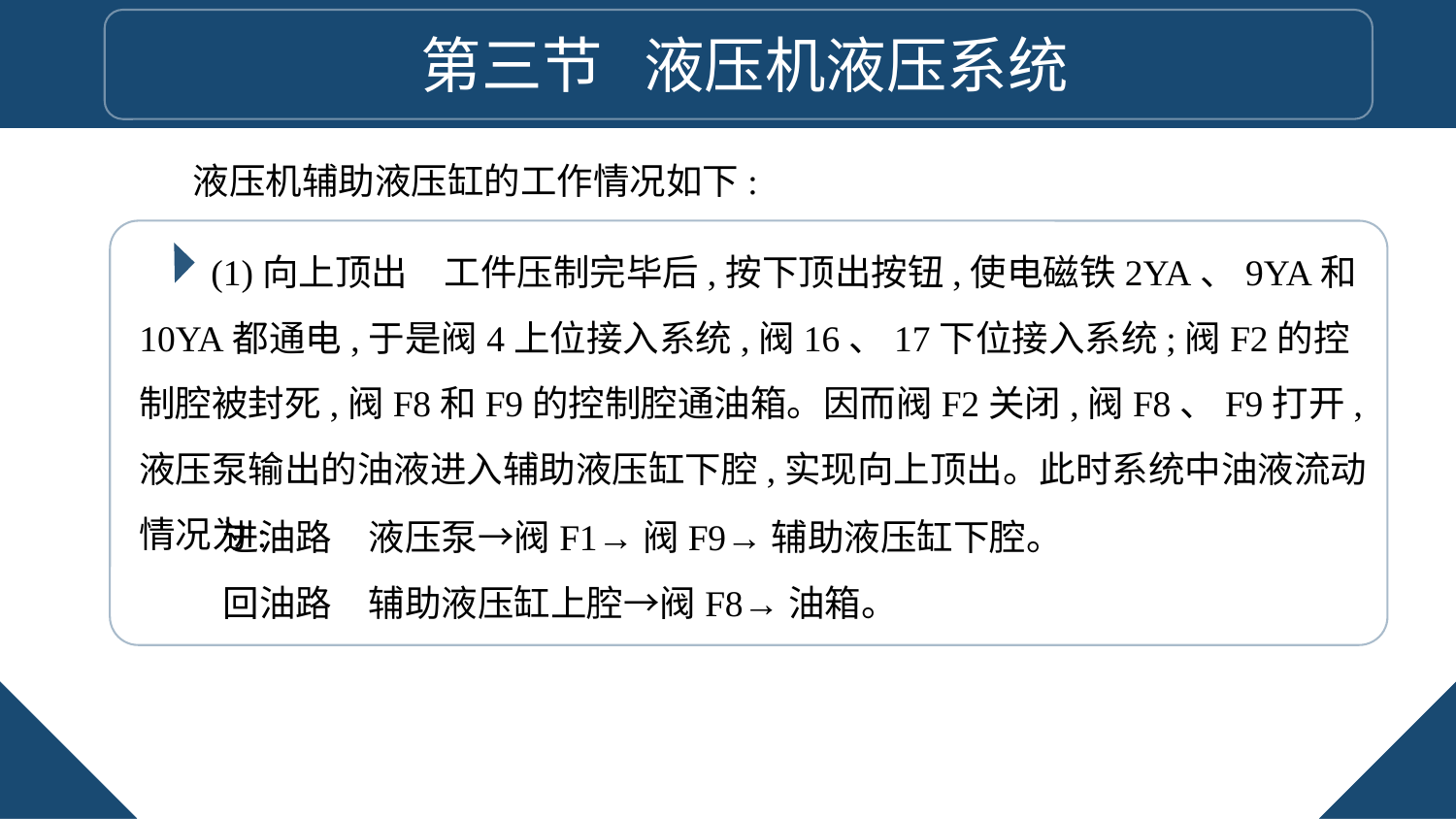

第三节   液压机液压系统
液压机辅助液压缸的工作情况如下:

(1)向上顶出　工件压制完毕后,按下顶出按钮,使电磁铁2YA、9YA和10YA都通电,于是阀4上位接入系统,阀16、17下位接入系统;阀F2的控制腔被封死,阀F8和F9的控制腔通油箱。因而阀F2关闭,阀F8、F9打开,液压泵输出的油液进入辅助液压缸下腔,实现向上顶出。此时系统中油液流动情况为:

进油路　液压泵→阀F1→阀F9→辅助液压缸下腔。
回油路　辅助液压缸上腔→阀F8→油箱。